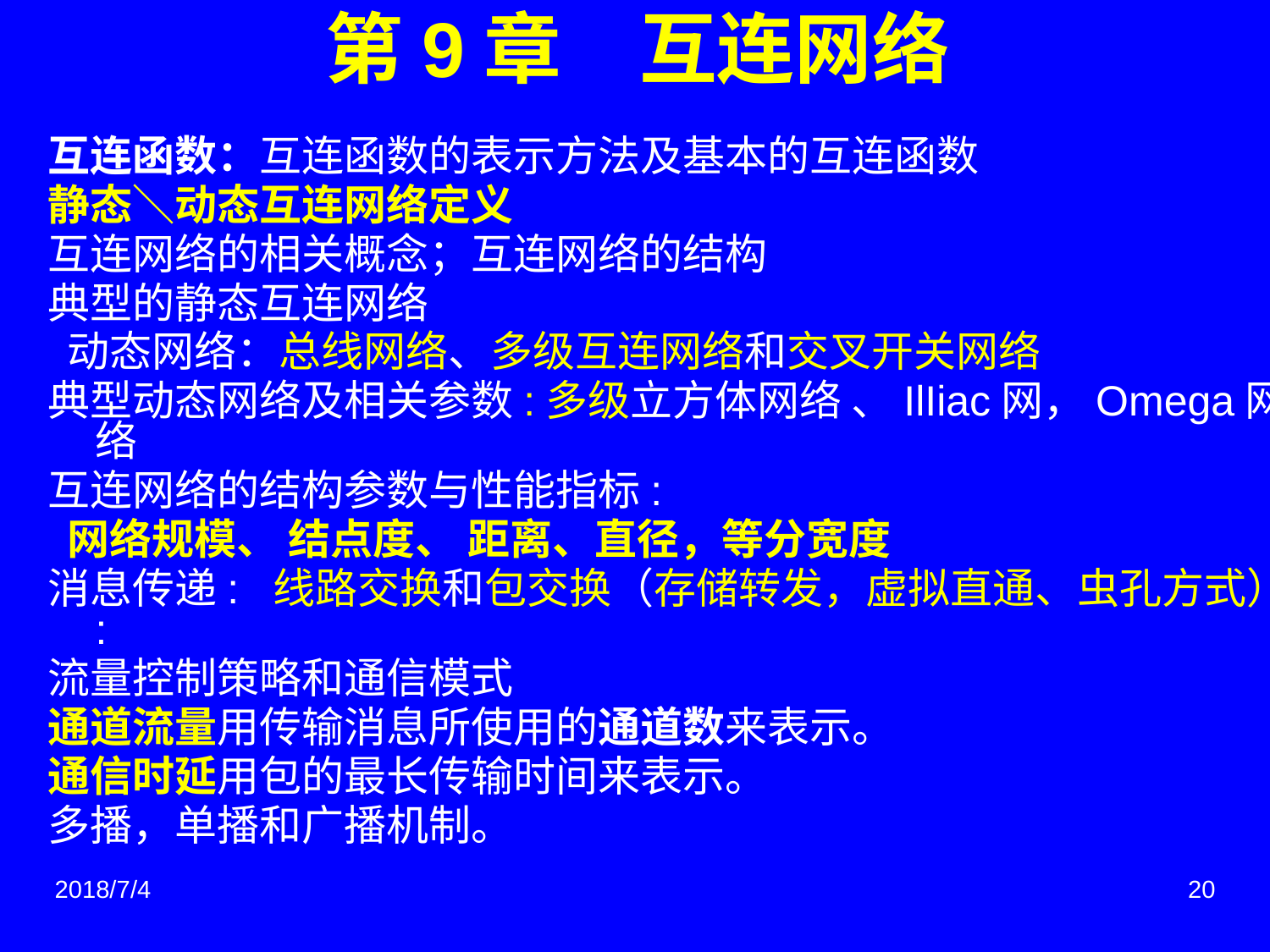

# 第9章　互连网络
互连函数：互连函数的表示方法及基本的互连函数
静态＼动态互连网络定义
互连网络的相关概念；互连网络的结构
典型的静态互连网络
 动态网络：总线网络、多级互连网络和交叉开关网络
典型动态网络及相关参数:多级立方体网络 、IlIiac网，Omega网络
互连网络的结构参数与性能指标:
 网络规模、 结点度、 距离、直径，等分宽度
消息传递:  线路交换和包交换（存储转发，虚拟直通、虫孔方式） :
流量控制策略和通信模式
通道流量用传输消息所使用的通道数来表示。
通信时延用包的最长传输时间来表示。
多播，单播和广播机制。

2018/7/4
20